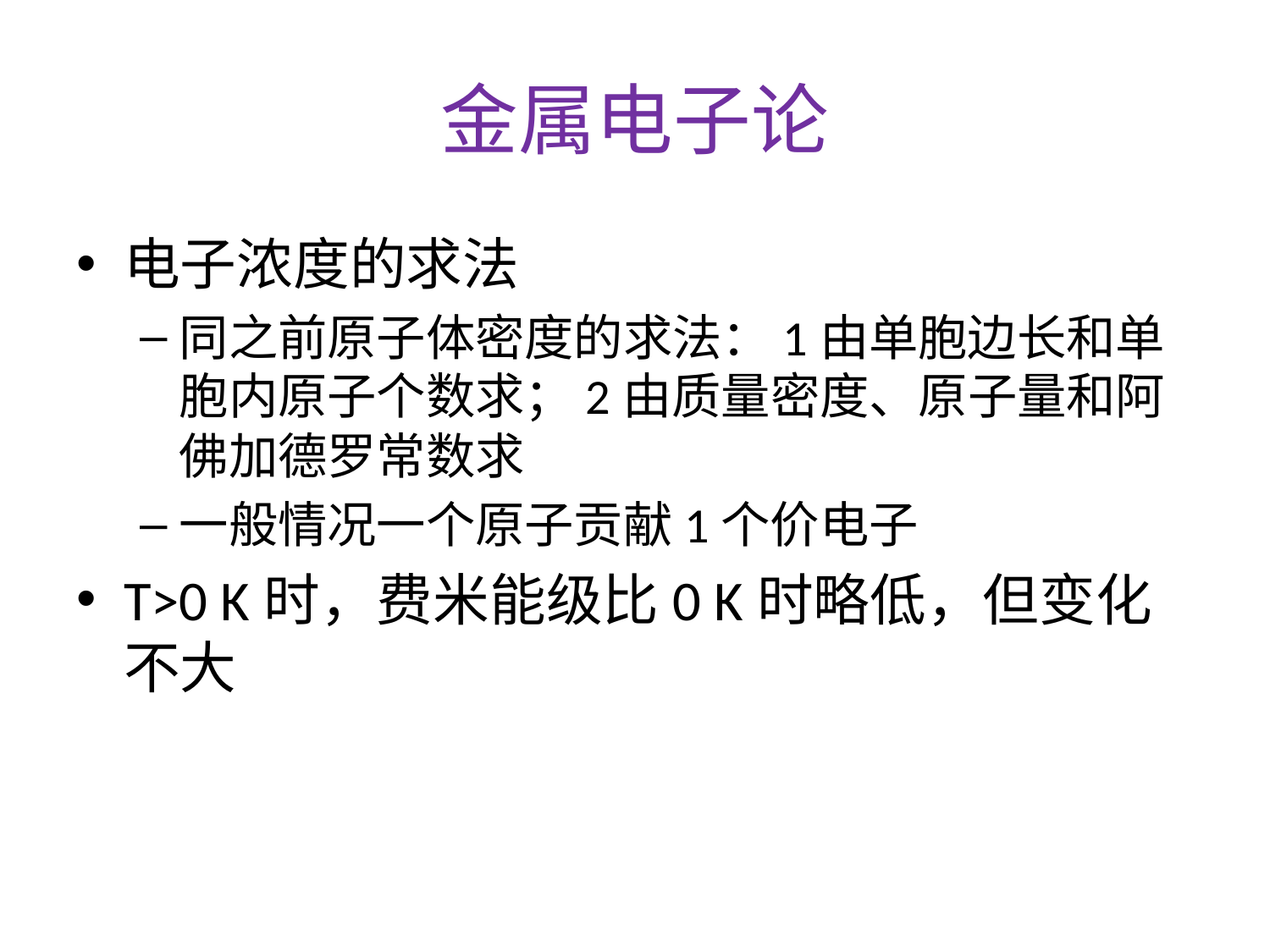

# 金属电子论
电子浓度的求法
同之前原子体密度的求法：1由单胞边长和单胞内原子个数求；2由质量密度、原子量和阿佛加德罗常数求
一般情况一个原子贡献1个价电子
T>0 K时，费米能级比0 K时略低，但变化不大